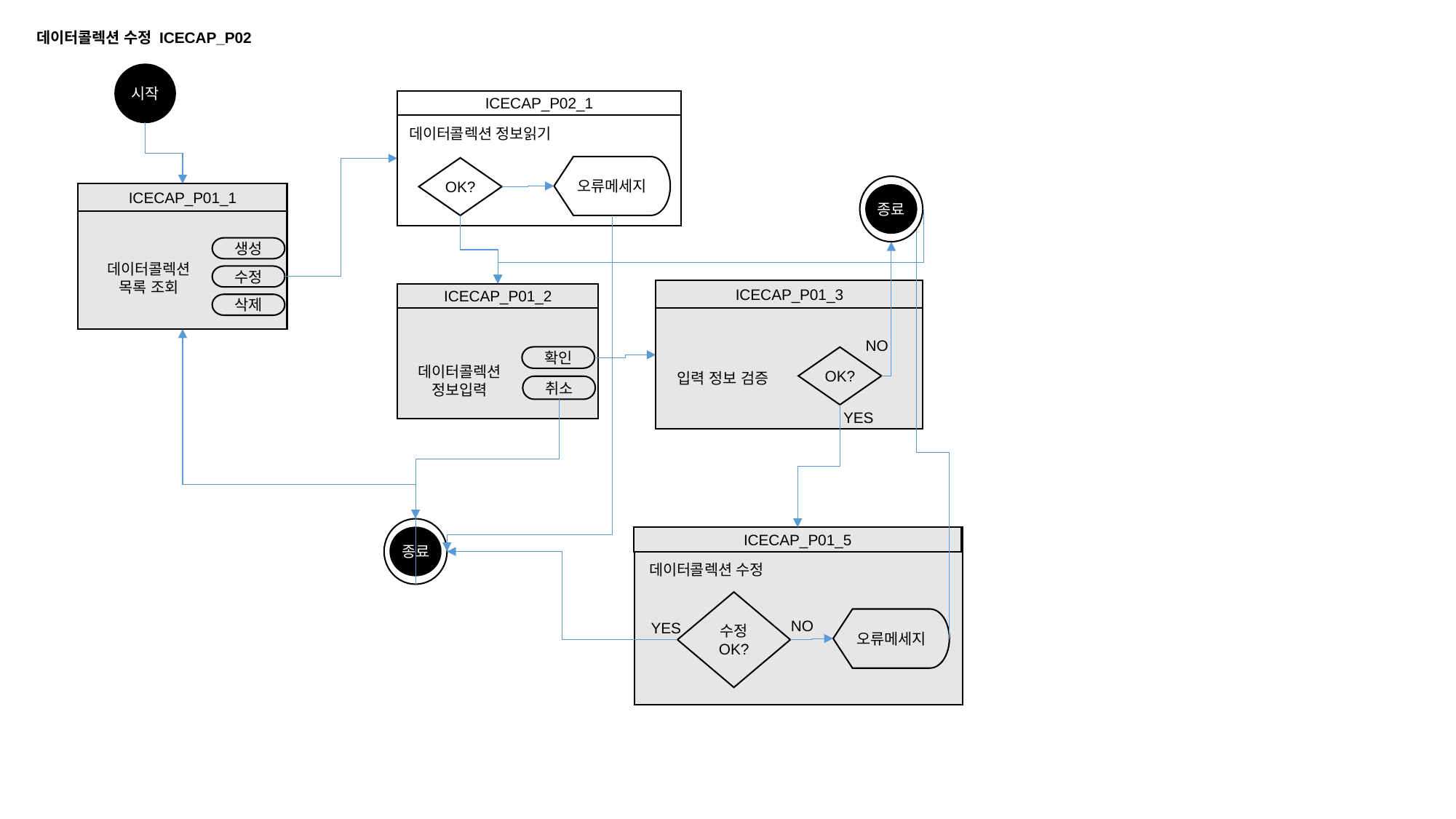

데이터콜렉션 수정 ICECAP_P02
시작

ICECAP_P02_1
데이터콜렉션 정보읽기
오류메세지
OK?

종료

ICECAP_P01_1
생성
데이터콜렉션
목록 조회
수정

ICECAP_P01_3

ICECAP_P01_2
삭제
NO
확인
OK?
데이터콜렉션
정보입력
입력 정보 검증
취소
YES

종료

ICECAP_P01_5
데이터콜렉션 수정
수정 OK?
오류메세지
NO
YES